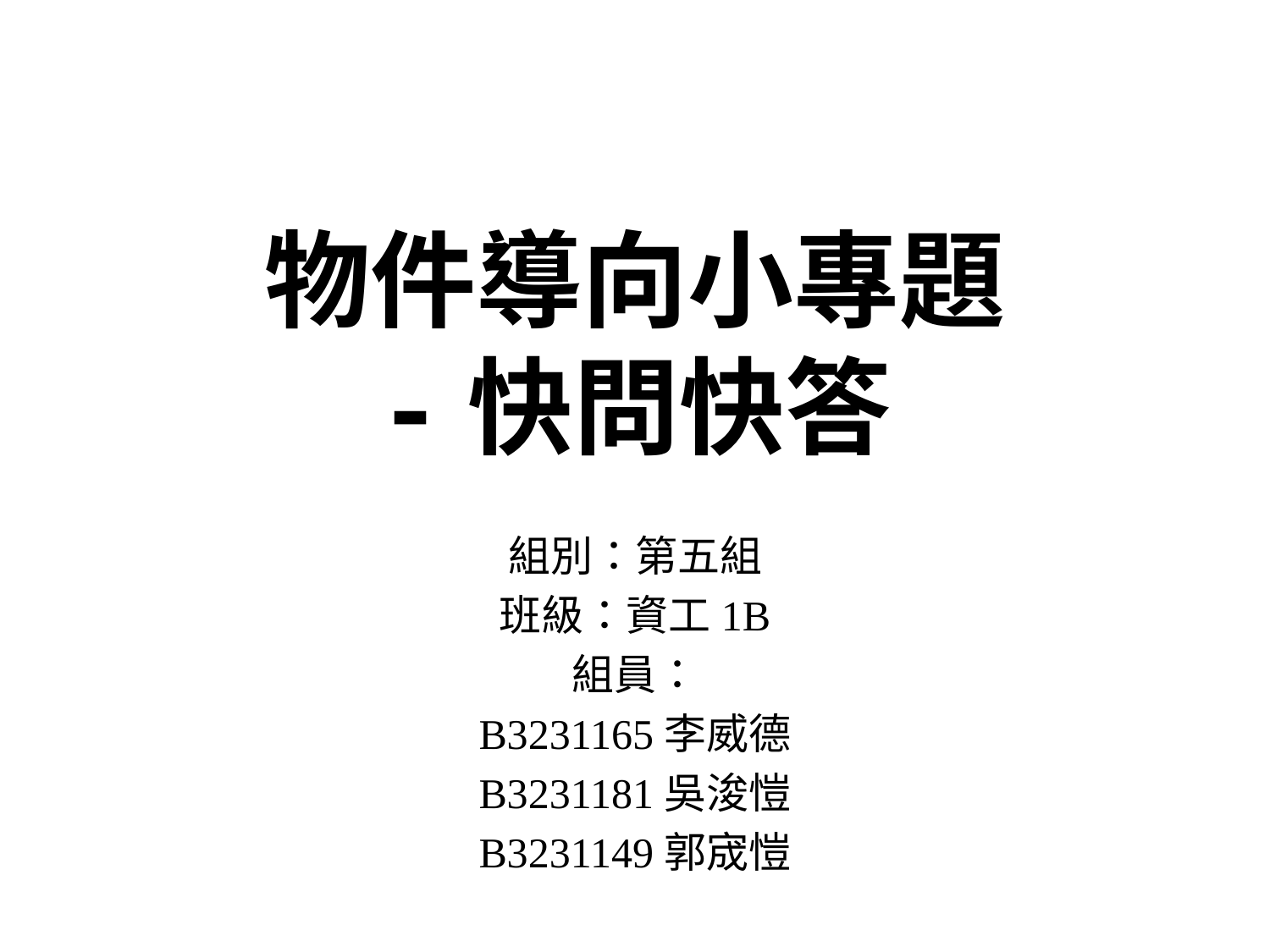

# 物件導向小專題 -快問快答
組別：第五組
班級：資工1B
組員：
B3231165李威德
B3231181吳浚愷
B3231149郭宬愷